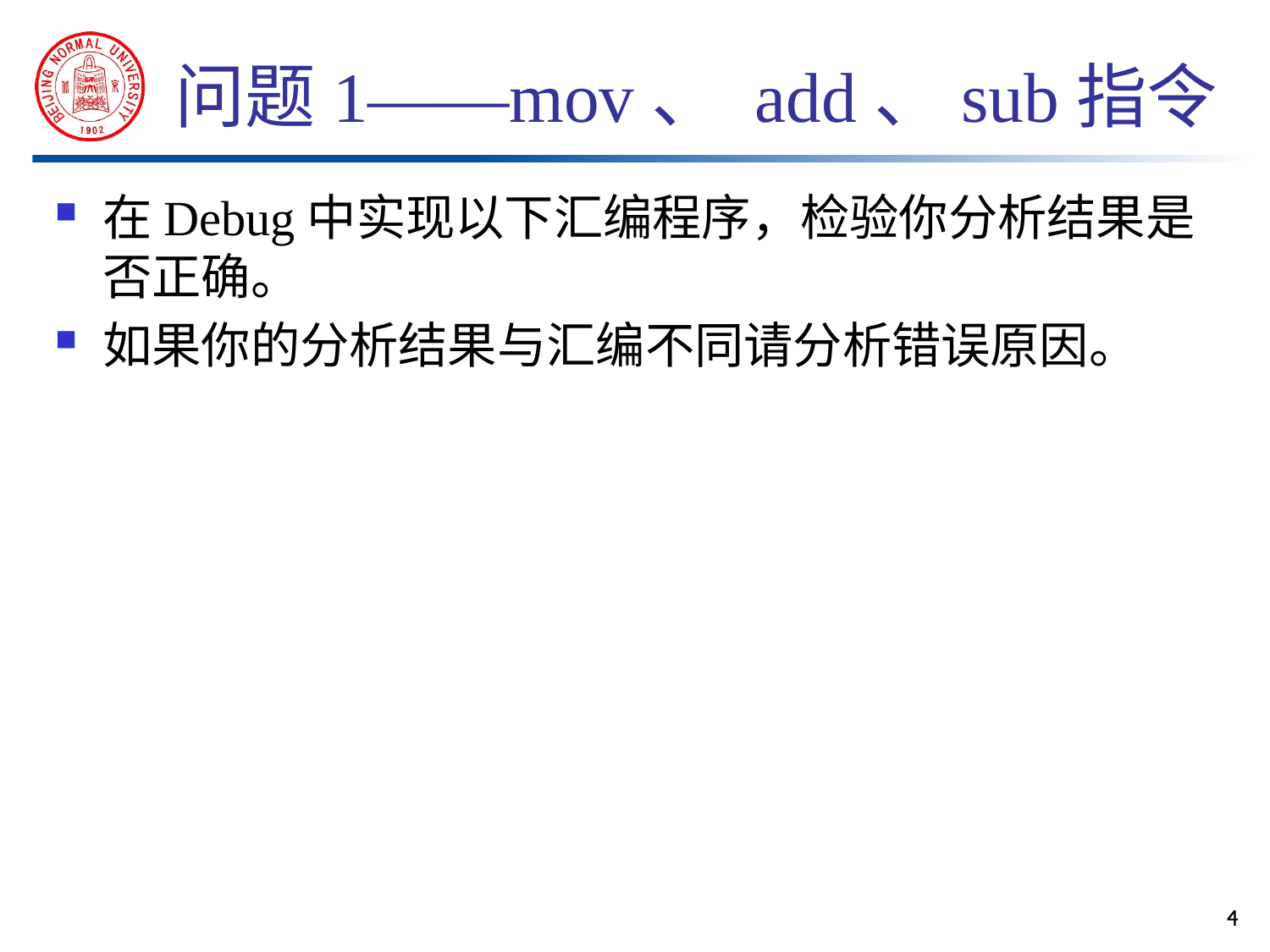

# 问题1——mov、 add、sub指令
在Debug中实现以下汇编程序，检验你分析结果是否正确。
如果你的分析结果与汇编不同请分析错误原因。